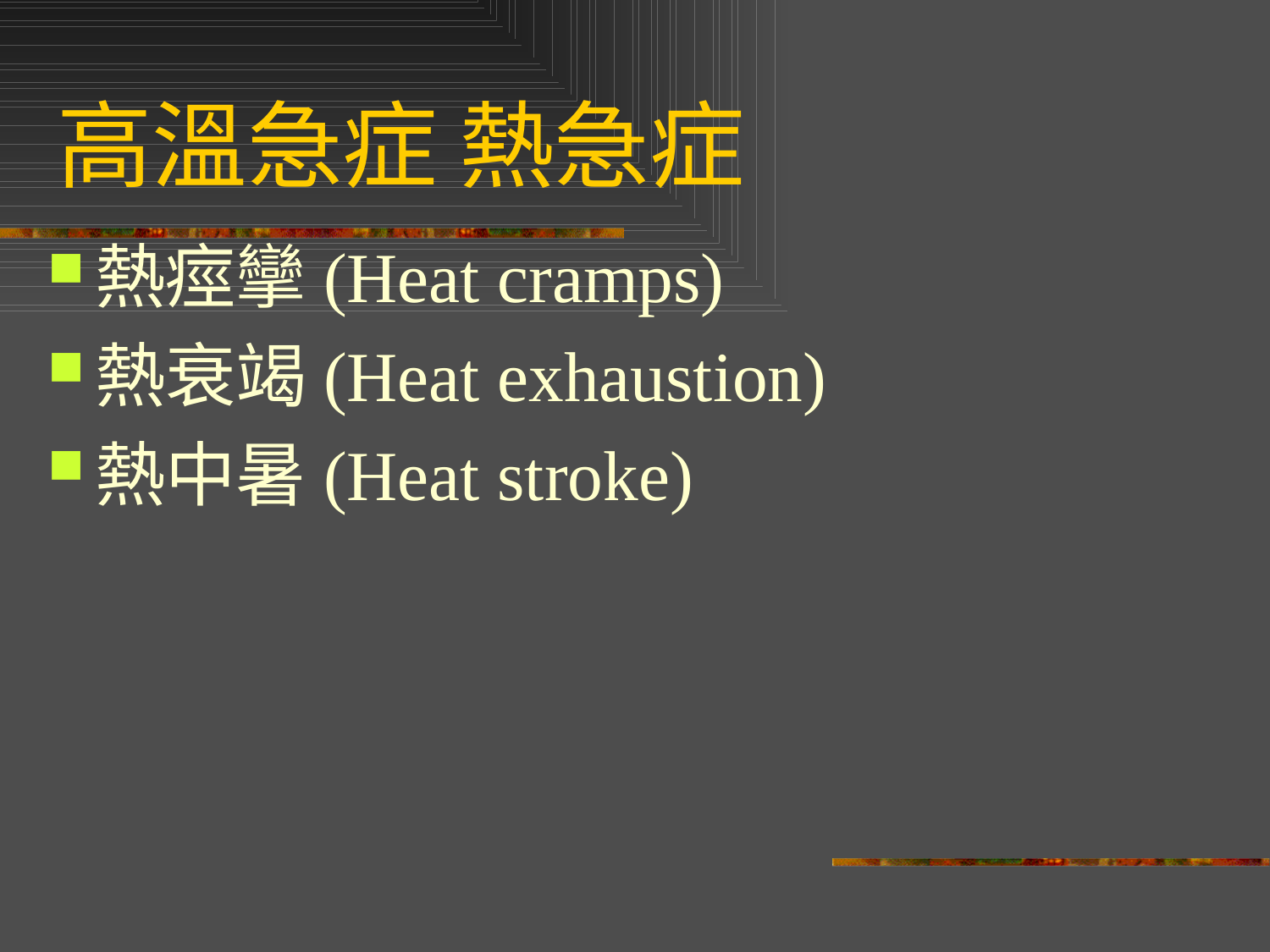

# 高溫急症 熱急症
熱痙攣(Heat cramps)
熱衰竭(Heat exhaustion)
熱中暑(Heat stroke)